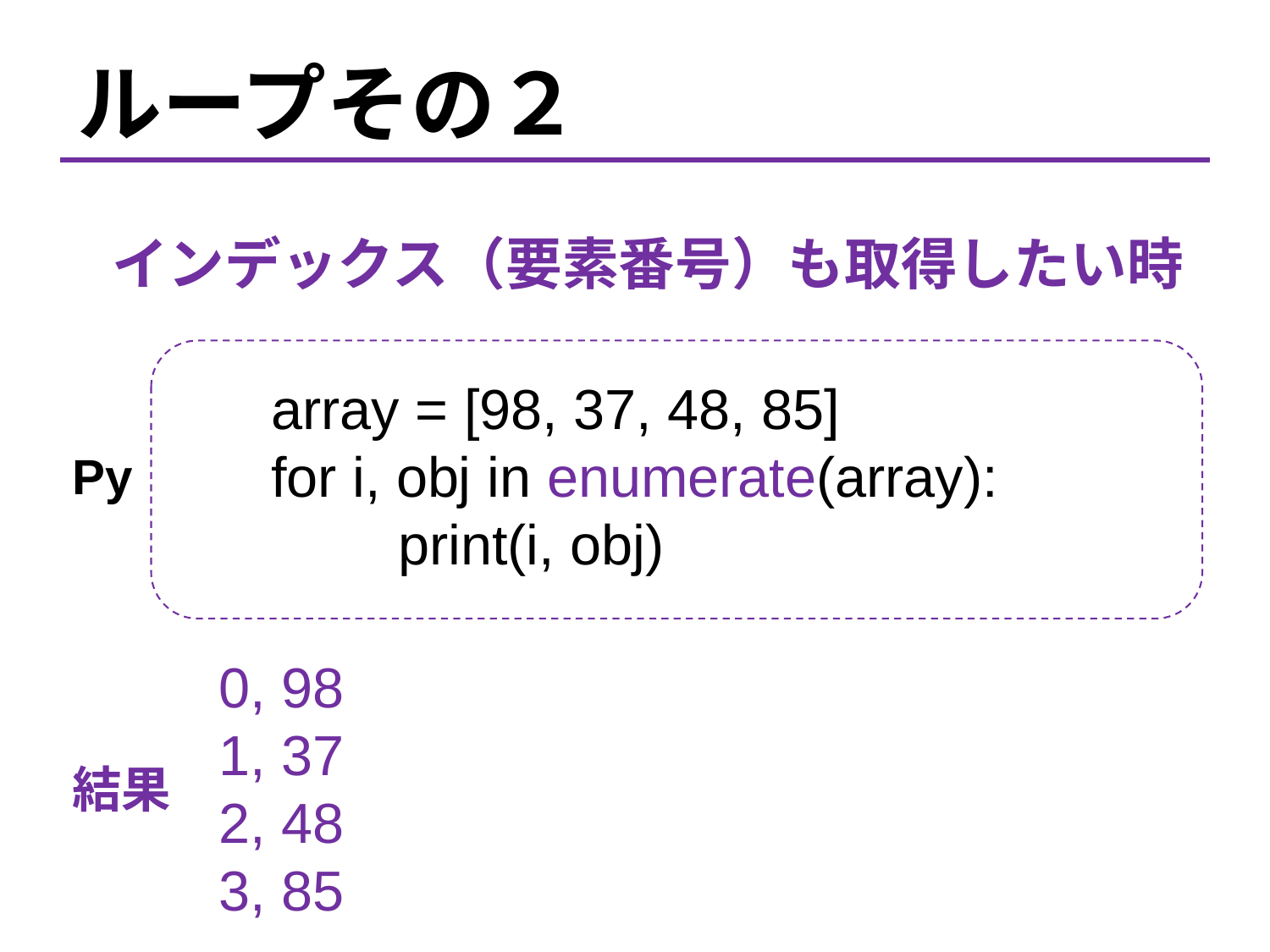

ループその２
インデックス（要素番号）も取得したい時

array = [98, 37, 48, 85]
for i, obj in enumerate(array):
	print(i, obj)
Py
0, 98
1, 37
2, 48
3, 85
結果